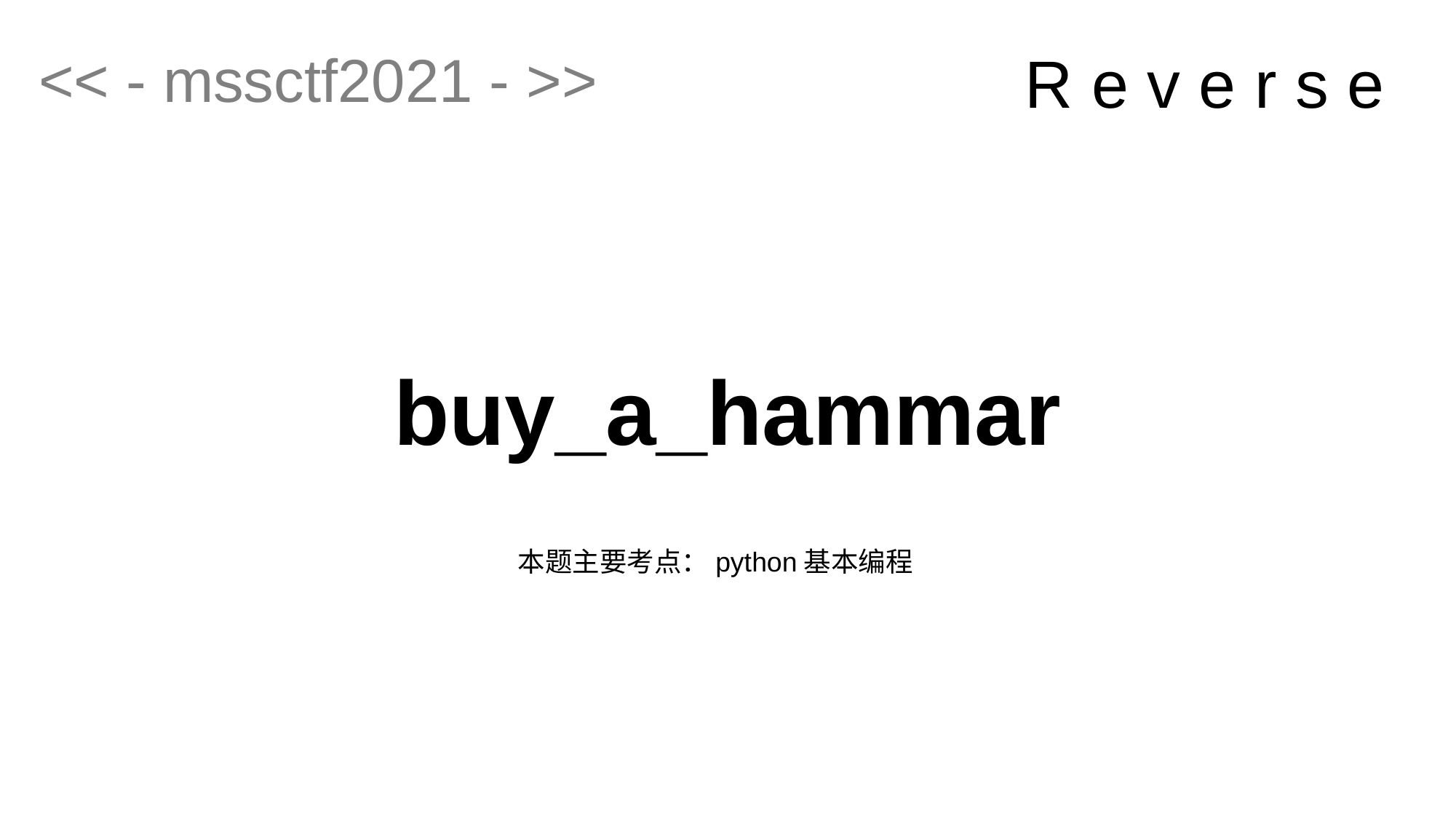

<< - mssctf2021 - >>
R e v e r s e
buy_a_hammar
本题主要考点：python基本编程